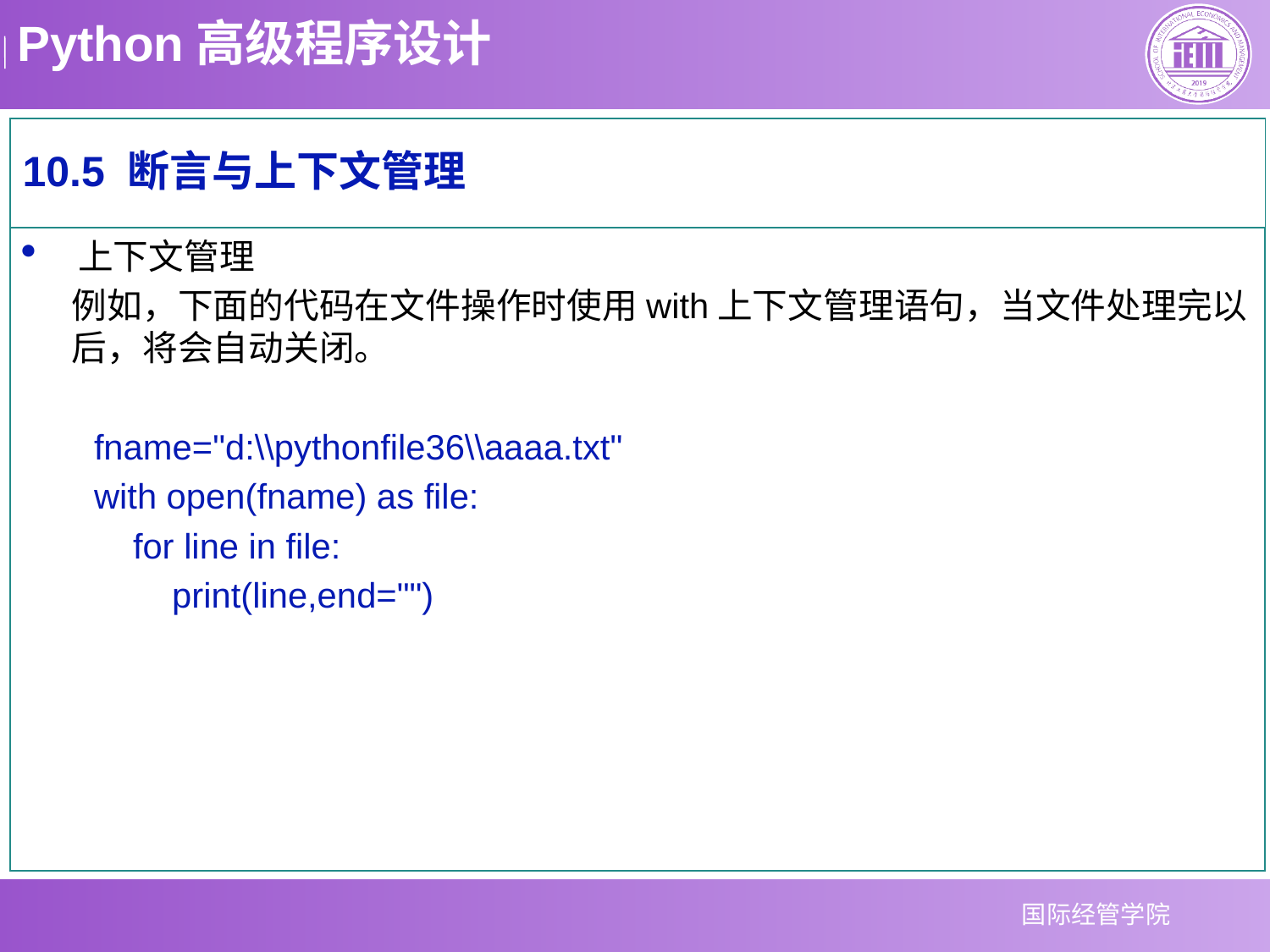

10.5 断言与上下文管理
上下文管理
例如，下面的代码在文件操作时使用with上下文管理语句，当文件处理完以后，将会自动关闭。

fname="d:\\pythonfile36\\aaaa.txt"
with open(fname) as file:
    for line in file:
        print(line,end="")